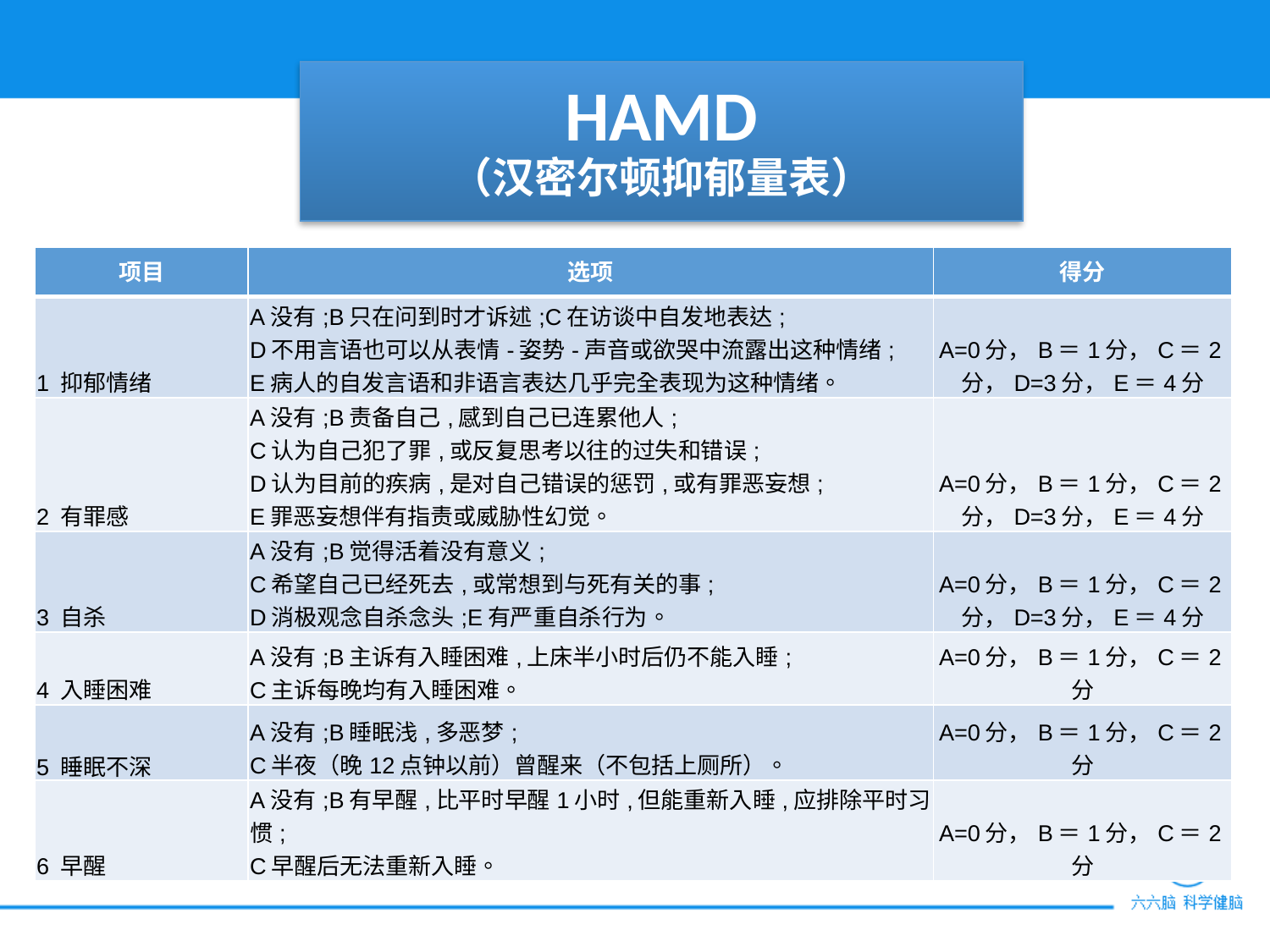

# HAMD （汉密尔顿抑郁量表）
| 项目 | 选项 | 得分 |
| --- | --- | --- |
| 1 抑郁情绪 | A没有;B只在问到时才诉述;C在访谈中自发地表达; D不用言语也可以从表情-姿势-声音或欲哭中流露出这种情绪; E病人的自发言语和非语言表达几乎完全表现为这种情绪。 | A=0分，B＝1分，C＝2分，D=3分，E＝4分 |
| 2 有罪感 | A没有;B责备自己,感到自己已连累他人; C认为自己犯了罪,或反复思考以往的过失和错误; D认为目前的疾病,是对自己错误的惩罚,或有罪恶妄想; E罪恶妄想伴有指责或威胁性幻觉。 | A=0分，B＝1分，C＝2分，D=3分，E＝4分 |
| 3 自杀 | A没有;B觉得活着没有意义; C希望自己已经死去,或常想到与死有关的事; D消极观念自杀念头;E有严重自杀行为。 | A=0分，B＝1分，C＝2分，D=3分，E＝4分 |
| 4 入睡困难 | A没有;B主诉有入睡困难,上床半小时后仍不能入睡; C主诉每晚均有入睡困难。 | A=0分，B＝1分，C＝2分 |
| 5 睡眠不深 | A没有;B睡眠浅,多恶梦; C半夜（晚12点钟以前）曾醒来（不包括上厕所）。 | A=0分，B＝1分，C＝2分 |
| 6 早醒 | A没有;B有早醒,比平时早醒1小时,但能重新入睡,应排除平时习惯; C早醒后无法重新入睡。 | A=0分，B＝1分，C＝2分 |